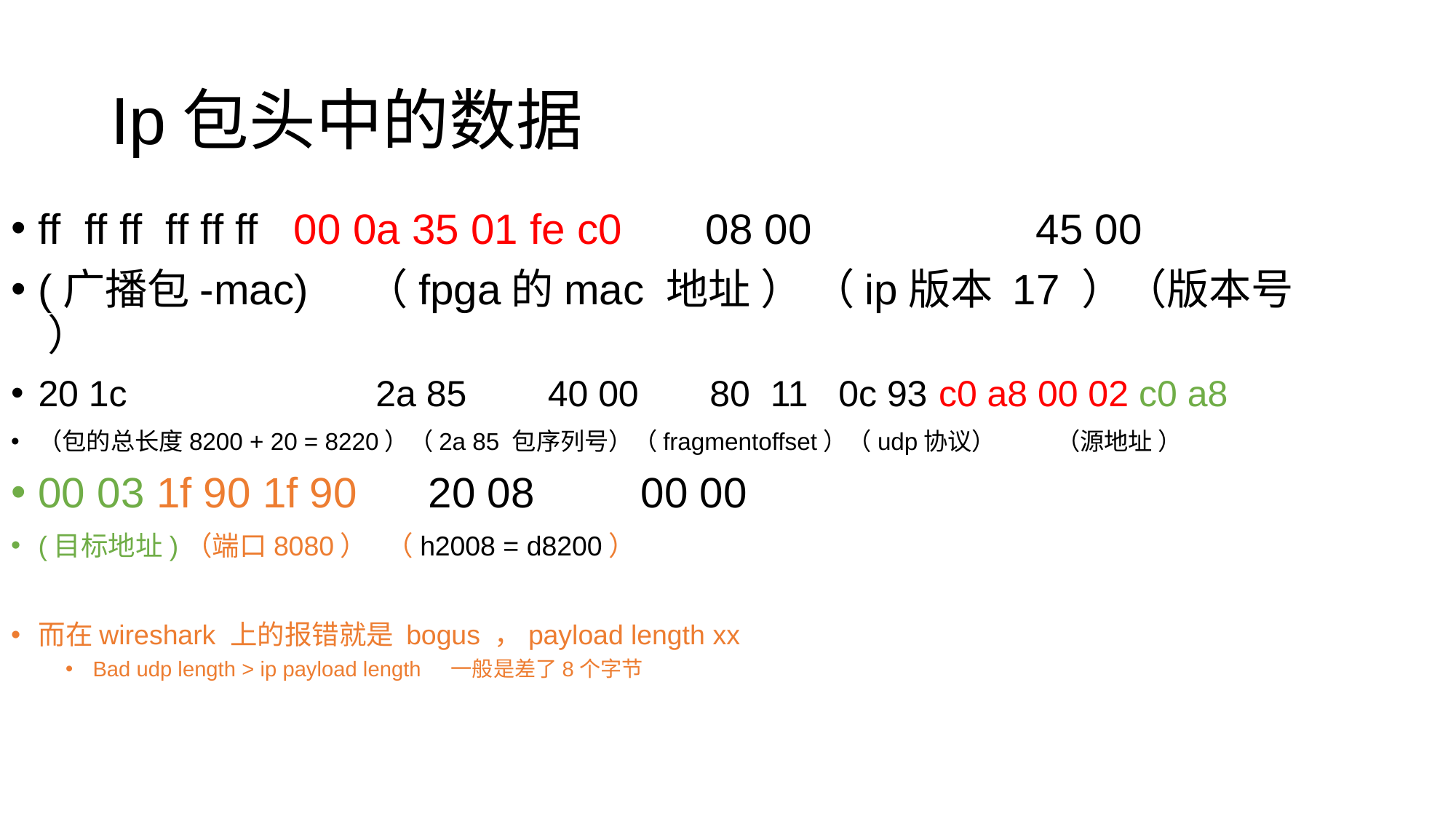

# Ip包头中的数据
ff  ff ff  ff ff ff   00 0a 35 01 fe c0       08 00                   45 00
(广播包-mac)    （fpga的mac 地址 ） （ip版本 17 ）（版本号 ）
20 1c			 2a 85        40 00       80  11   0c 93 c0 a8 00 02 c0 a8
（包的总长度8200 + 20 = 8220）（2a 85 包序列号）（fragmentoffset）（udp协议）           （源地址 ）
00 03 1f 90 1f 90      20 08         00 00
(目标地址)（端口8080）   （h2008 = d8200）

而在wireshark 上的报错就是 bogus ，payload length xx
Bad udp length > ip payload length    一般是差了8个字节